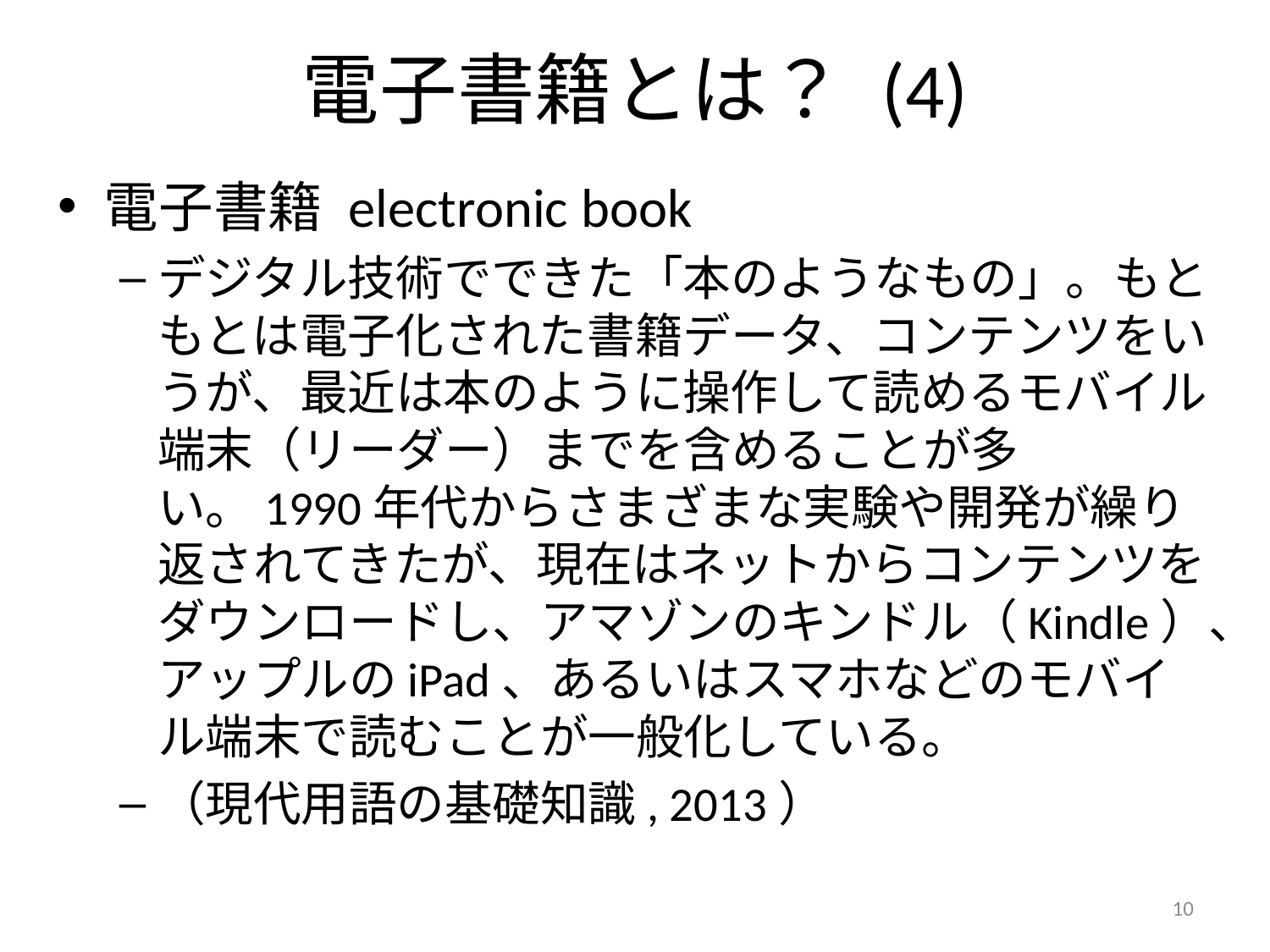

# 電子書籍とは？ (4)
電子書籍 electronic book
デジタル技術でできた「本のようなもの」。もともとは電子化された書籍データ、コンテンツをいうが、最近は本のように操作して読めるモバイル端末（リーダー）までを含めることが多い。1990年代からさまざまな実験や開発が繰り返されてきたが、現在はネットからコンテンツをダウンロードし、アマゾンのキンドル（Kindle）、アップルのiPad、あるいはスマホなどのモバイル端末で読むことが一般化している。
（現代用語の基礎知識, 2013）
10